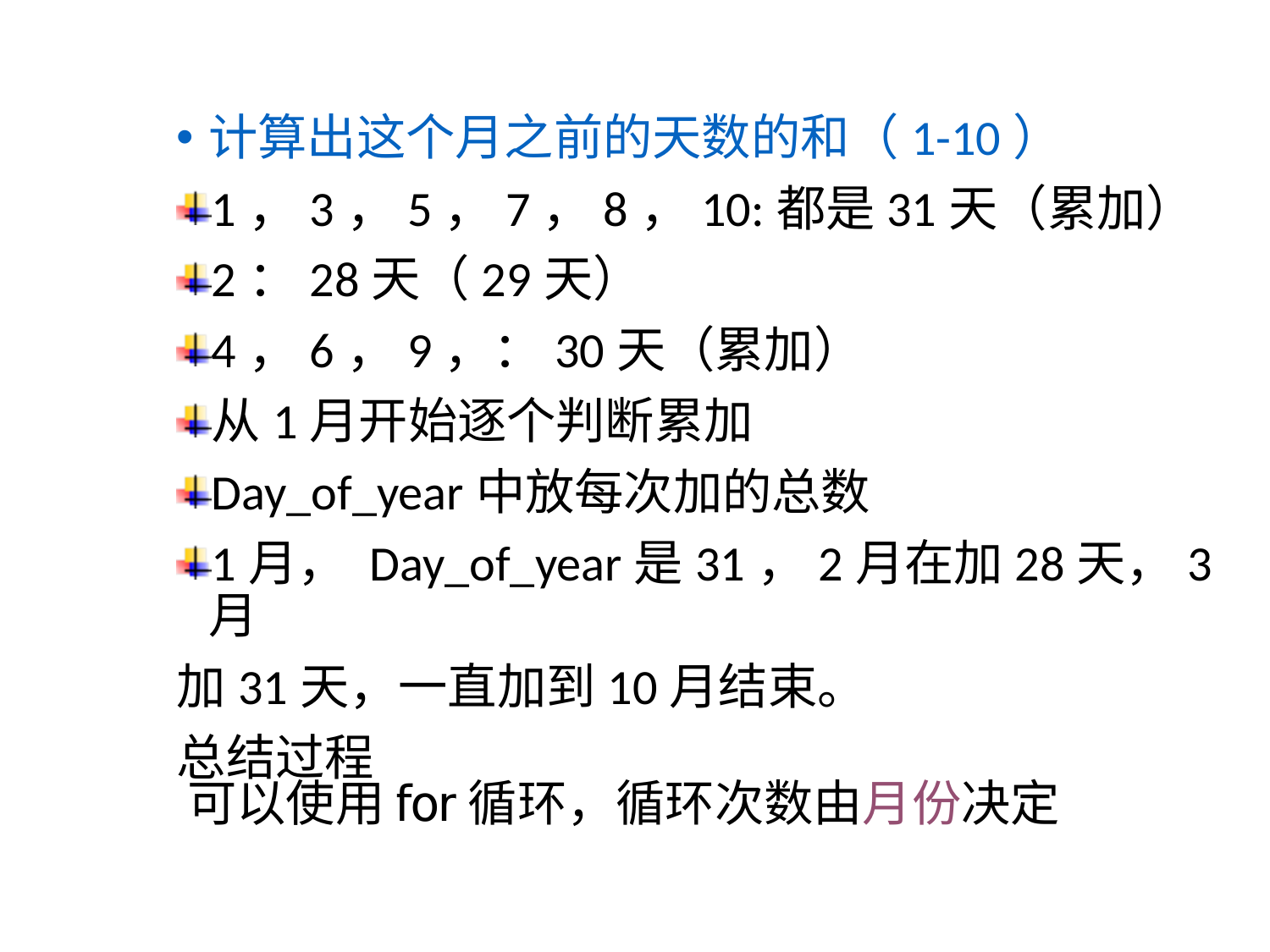

计算出这个月之前的天数的和（1-10）
1，3，5，7，8，10:都是31天（累加）
2：28天（29天）
4，6，9，：30天（累加）
从1月开始逐个判断累加
Day_of_year中放每次加的总数
1月， Day_of_year是31，2月在加28天，3月
加31天，一直加到10月结束。
总结过程

可以使用for循环，循环次数由月份决定